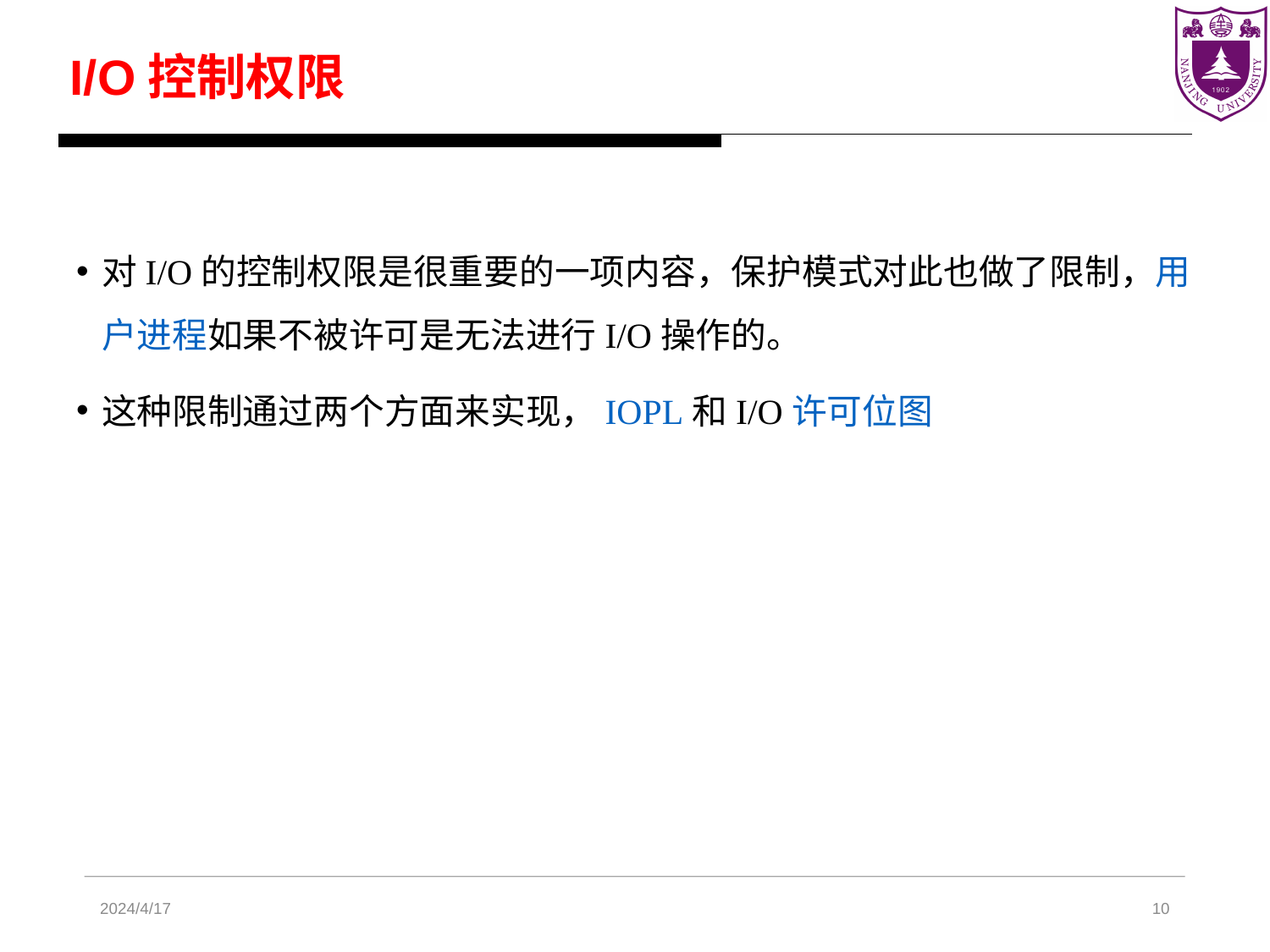

I/O控制权限
对I/O的控制权限是很重要的一项内容，保护模式对此也做了限制，用户进程如果不被许可是无法进行I/O操作的。
这种限制通过两个方面来实现，IOPL和I/O许可位图

2024/4/17
10